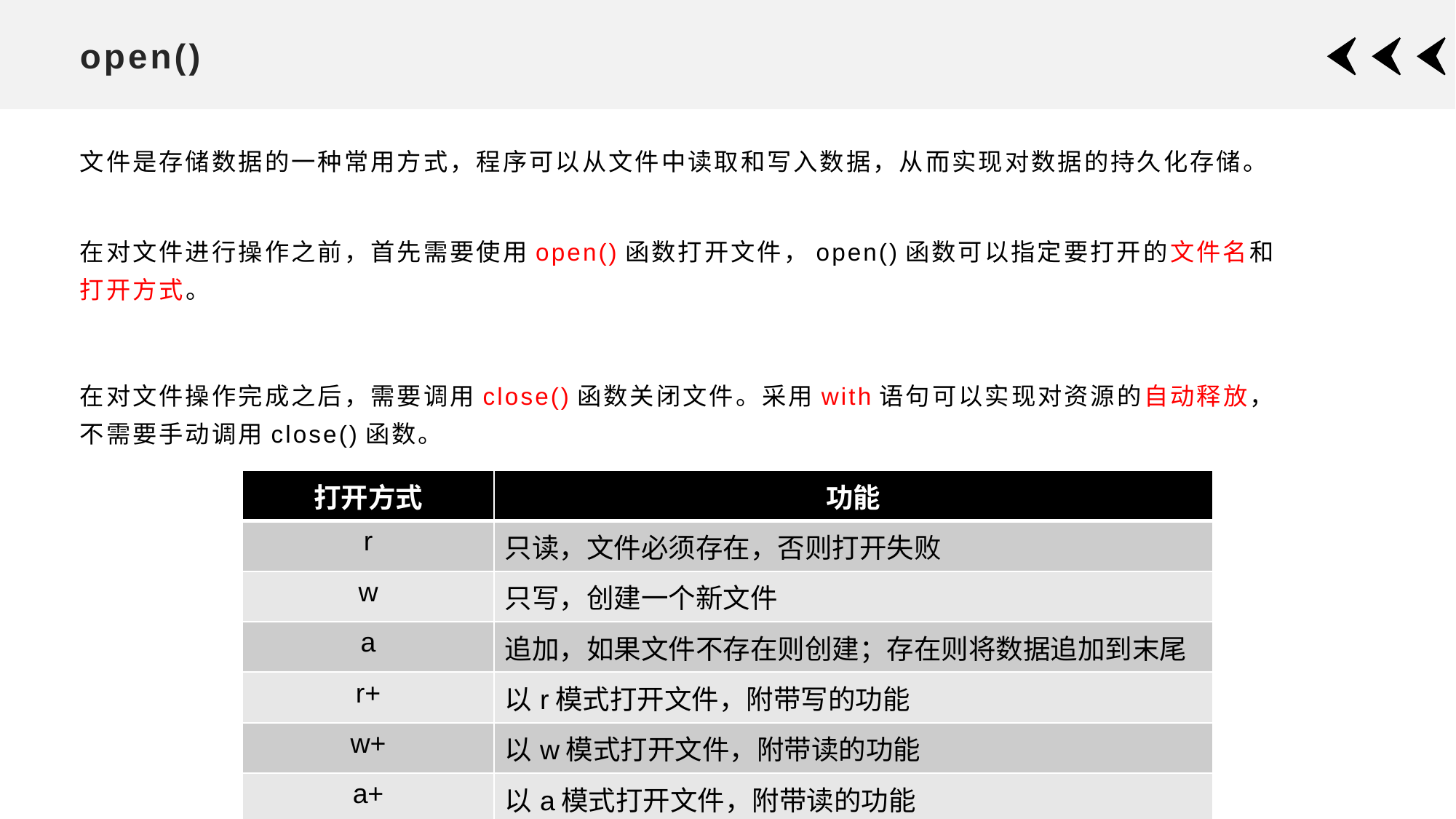

# open()
文件是存储数据的一种常用方式，程序可以从文件中读取和写入数据，从而实现对数据的持久化存储。
在对文件进行操作之前，首先需要使用open()函数打开文件，open()函数可以指定要打开的文件名和打开方式。

在对文件操作完成之后，需要调用close()函数关闭文件。采用with语句可以实现对资源的自动释放，不需要手动调用close()函数。
| 打开方式 | 功能 |
| --- | --- |
| r | 只读，文件必须存在，否则打开失败 |
| w | 只写，创建一个新文件 |
| a | 追加，如果文件不存在则创建；存在则将数据追加到末尾 |
| r+ | 以r模式打开文件，附带写的功能 |
| w+ | 以w模式打开文件，附带读的功能 |
| a+ | 以a模式打开文件，附带读的功能 |